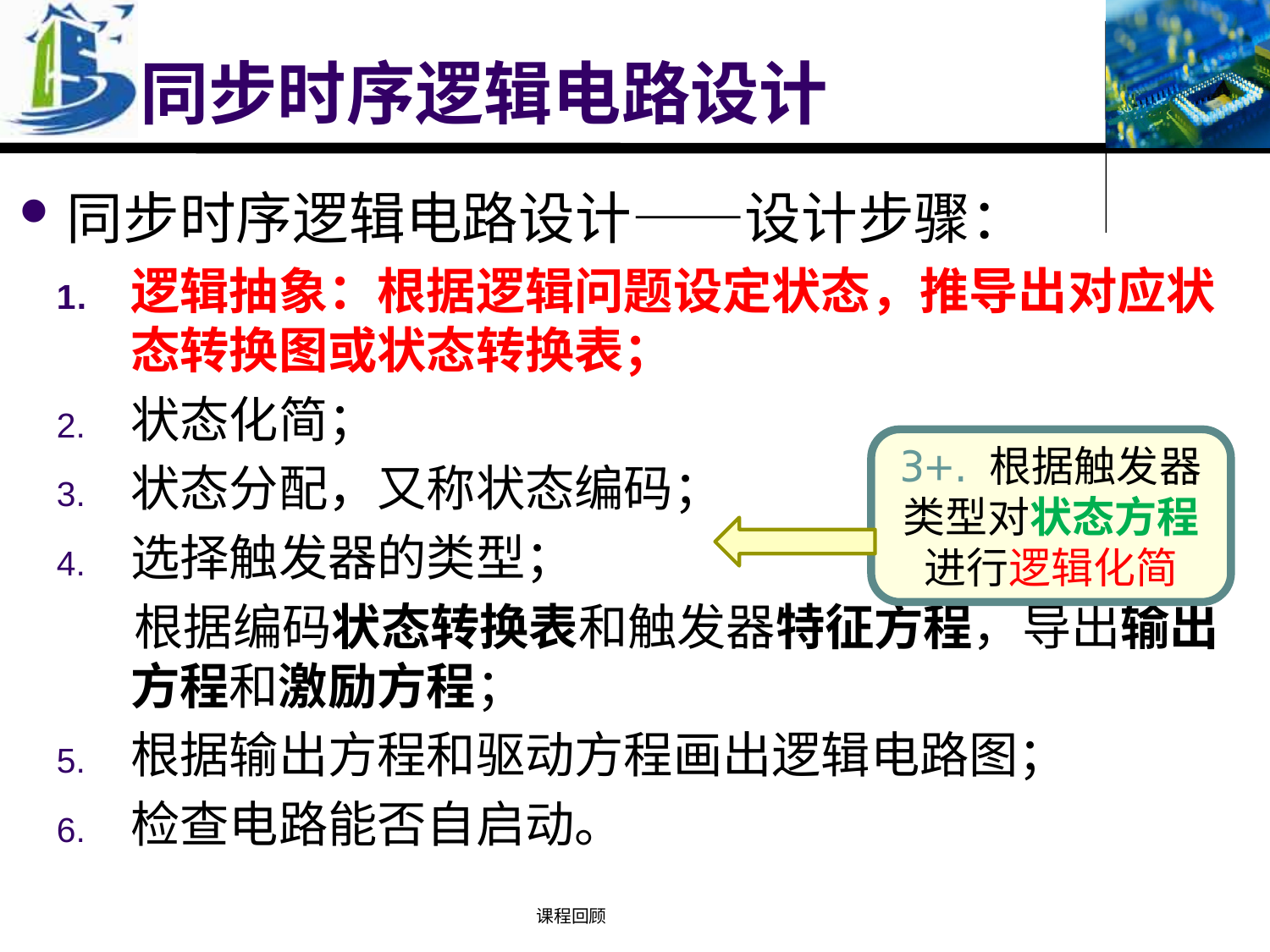

# 同步时序逻辑电路设计
同步时序逻辑电路设计——设计步骤：
逻辑抽象：根据逻辑问题设定状态，推导出对应状态转换图或状态转换表；
状态化简；
状态分配，又称状态编码；
选择触发器的类型；
      根据编码状态转换表和触发器特征方程，导出输出方程和激励方程；
根据输出方程和驱动方程画出逻辑电路图；
检查电路能否自启动。
3+. 根据触发器
类型对状态方程
进行逻辑化简

课程回顾
10